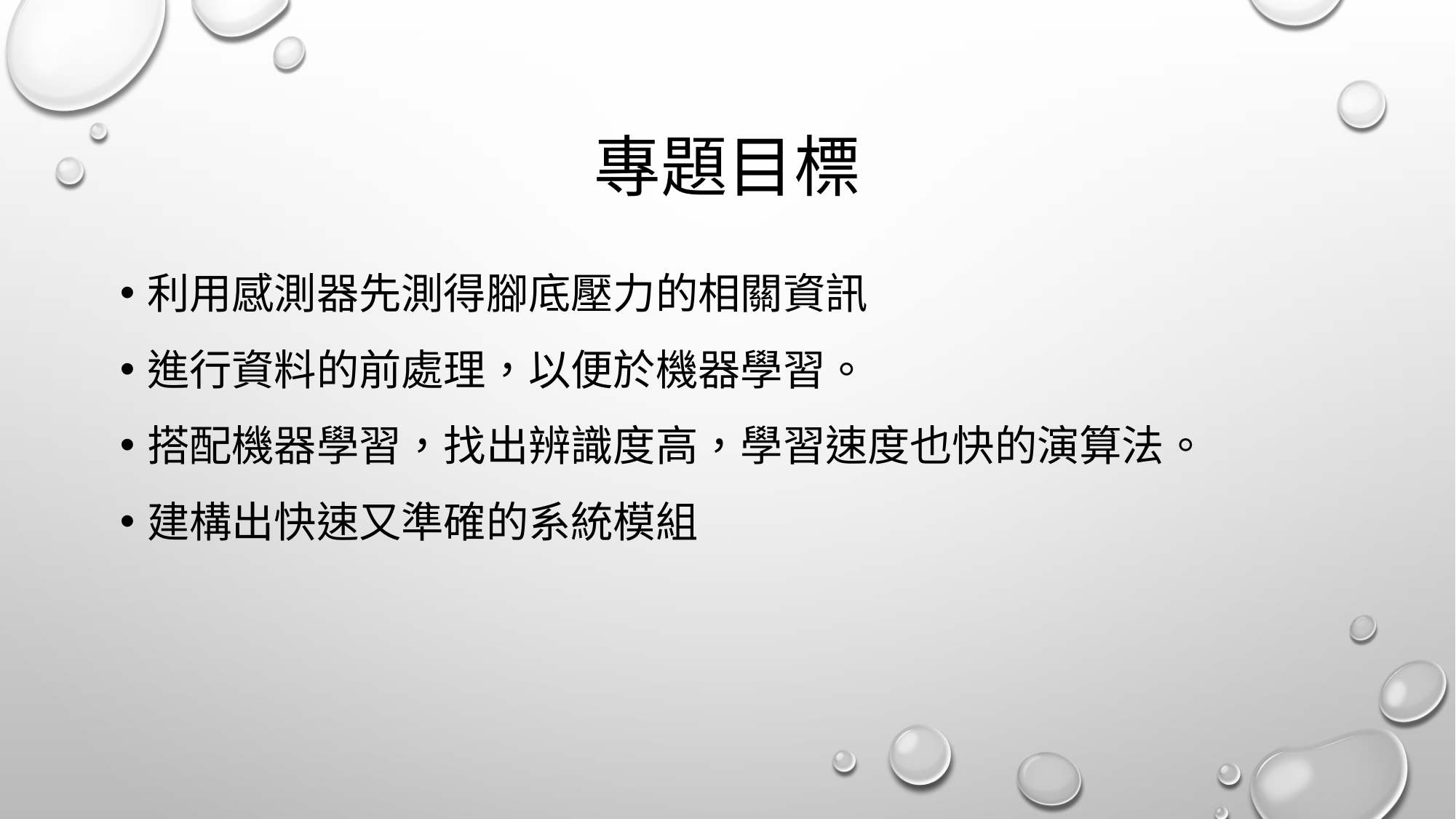

# 專題目標
利用感測器先測得腳底壓力的相關資訊
進行資料的前處理，以便於機器學習。
搭配機器學習，找出辨識度高，學習速度也快的演算法。
建構出快速又準確的系統模組